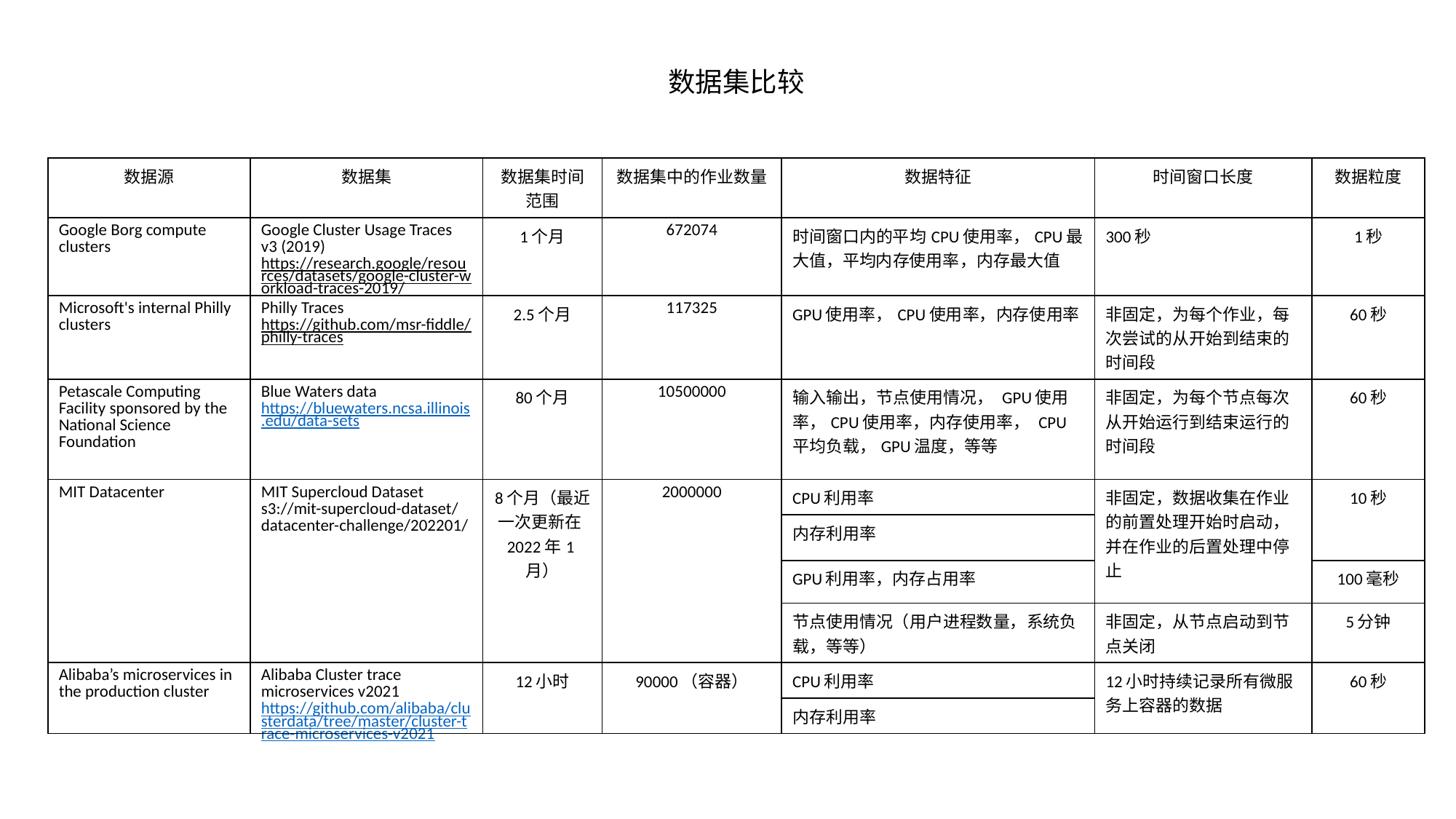

数据集比较
| 数据源 | 数据集 | 数据集时间范围 | 数据集中的作业数量 | 数据特征 | 时间窗口长度 | 数据粒度 |
| --- | --- | --- | --- | --- | --- | --- |
| Google Borg compute clusters | Google Cluster Usage Traces v3 (2019) https://research.google/resources/datasets/google-cluster-workload-traces-2019/ | 1个月 | 672074 | 时间窗口内的平均CPU使用率，CPU最大值，平均内存使用率，内存最大值 | 300秒 | 1秒 |
| Microsoft's internal Philly clusters | Philly Traces https://github.com/msr-fiddle/philly-traces | 2.5个月 | 117325 | GPU使用率，CPU使用率，内存使用率 | 非固定，为每个作业，每次尝试的从开始到结束的时间段 | 60秒 |
| Petascale Computing Facility sponsored by the National Science Foundation | Blue Waters data https://bluewaters.ncsa.illinois.edu/data-sets | 80个月 | 10500000 | 输入输出，节点使用情况， GPU使用率，CPU使用率，内存使用率， CPU平均负载，GPU温度，等等 | 非固定，为每个节点每次从开始运行到结束运行的时间段 | 60秒 |
| MIT Datacenter | MIT Supercloud Dataset s3://mit-supercloud-dataset/datacenter-challenge/202201/ | 8个月（最近一次更新在2022年1月） | 2000000 | CPU利用率 | 非固定，数据收集在作业的前置处理开始时启动，并在作业的后置处理中停止 | 10秒 |
|  |  |  |  | 内存利用率 |  |  |
|  |  |  |  | GPU利用率，内存占用率 |  | 100毫秒 |
|  |  |  |  | 节点使用情况（用户进程数量，系统负载，等等） | 非固定，从节点启动到节点关闭 | 5分钟 |
| Alibaba’s microservices in the production cluster | Alibaba Cluster trace microservices v2021 https://github.com/alibaba/clusterdata/tree/master/cluster-trace-microservices-v2021 | 12小时 | 90000（容器） | CPU利用率 | 12小时持续记录所有微服务上容器的数据 | 60秒 |
|  |  |  |  | 内存利用率 |  |  |